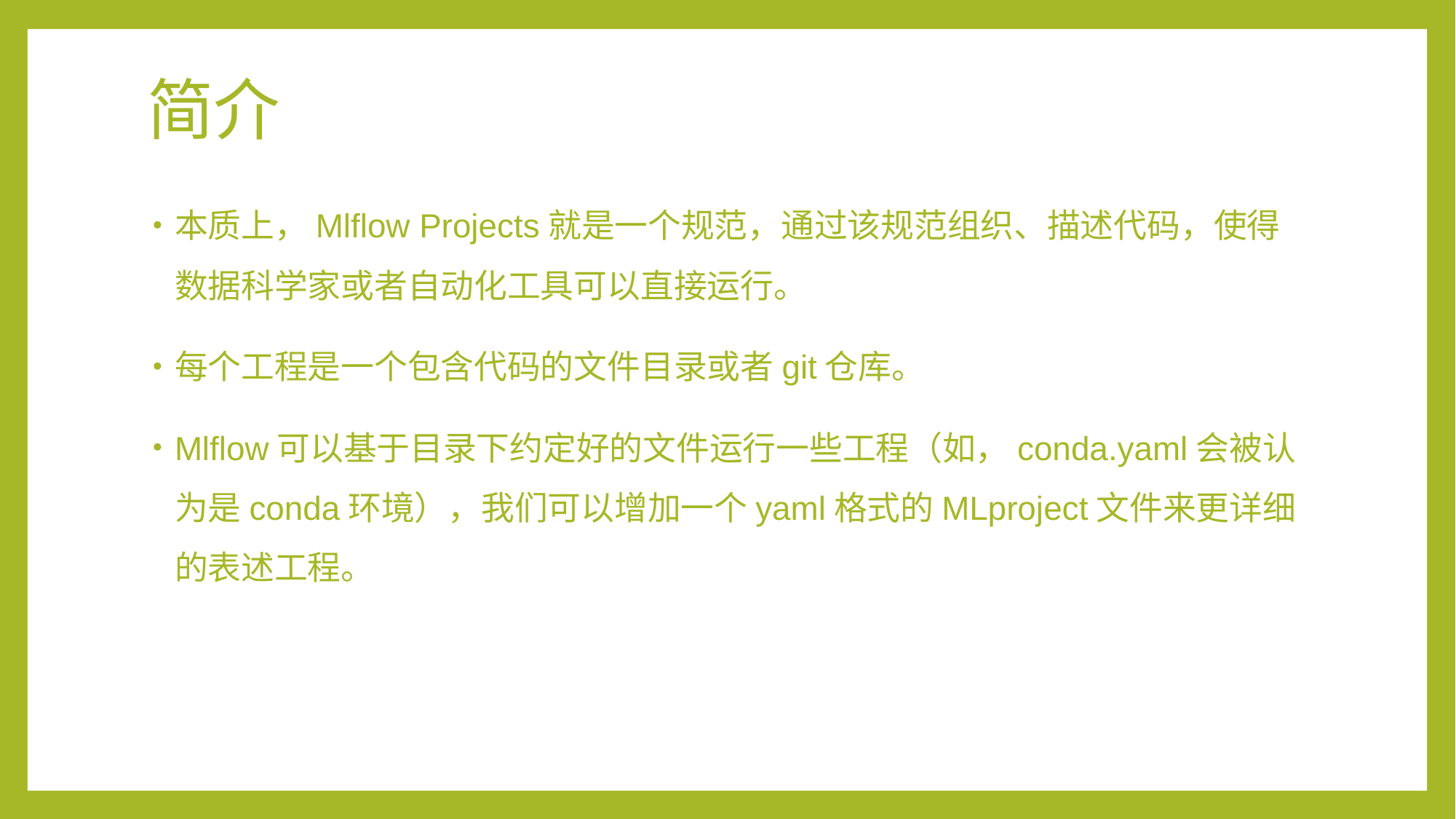

# 简介
本质上，Mlflow Projects就是一个规范，通过该规范组织、描述代码，使得数据科学家或者自动化工具可以直接运行。
每个工程是一个包含代码的文件目录或者git仓库。
Mlflow可以基于目录下约定好的文件运行一些工程（如，conda.yaml会被认为是conda环境），我们可以增加一个yaml格式的MLproject文件来更详细的表述工程。